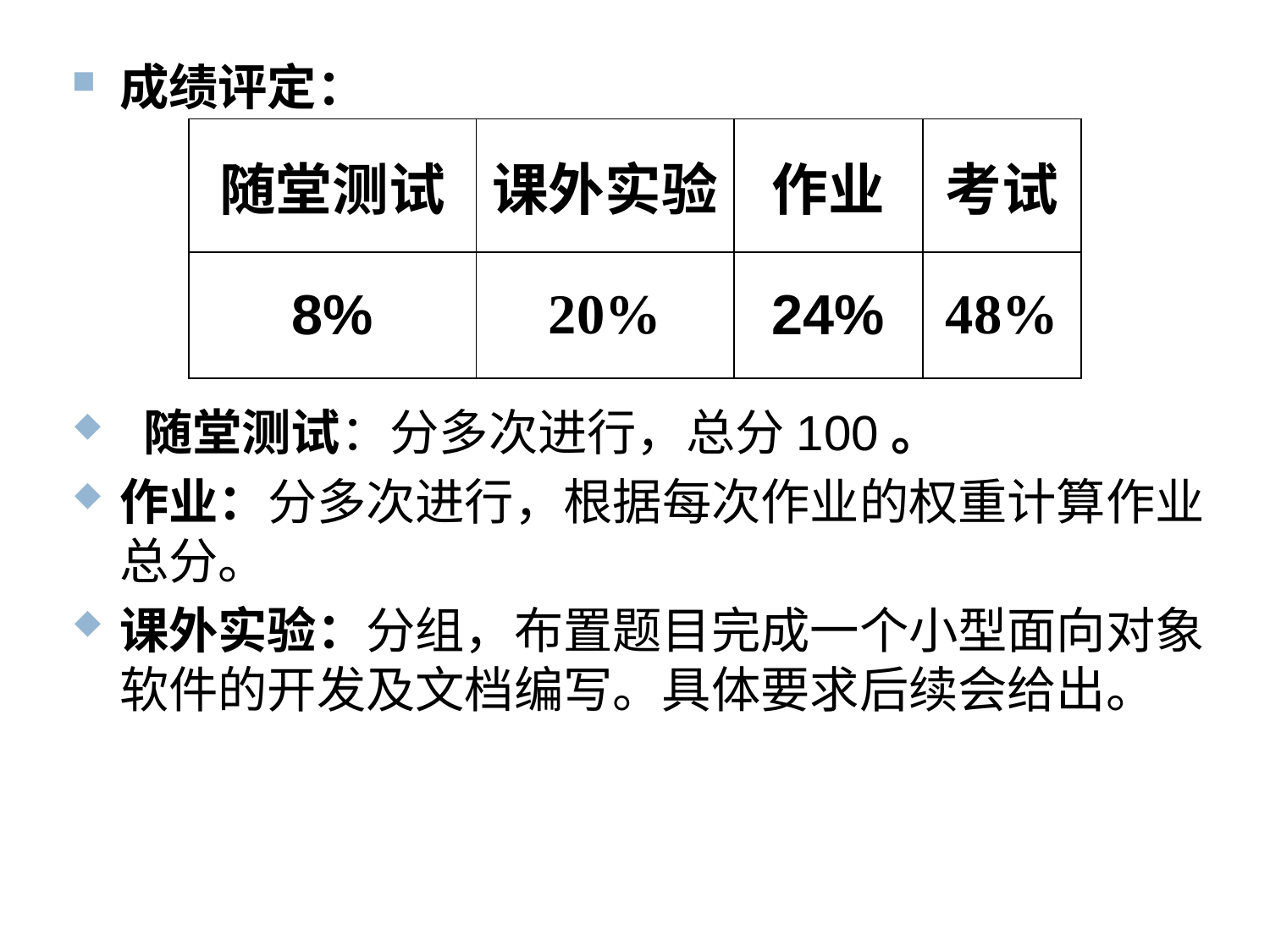

成绩评定：

随堂测试：分多次进行，总分100。
作业：分多次进行，根据每次作业的权重计算作业总分。
课外实验：分组，布置题目完成一个小型面向对象软件的开发及文档编写。具体要求后续会给出。
| 随堂测试 | 课外实验 | 作业 | 考试 |
| --- | --- | --- | --- |
| 8% | 20% | 24% | 48% |